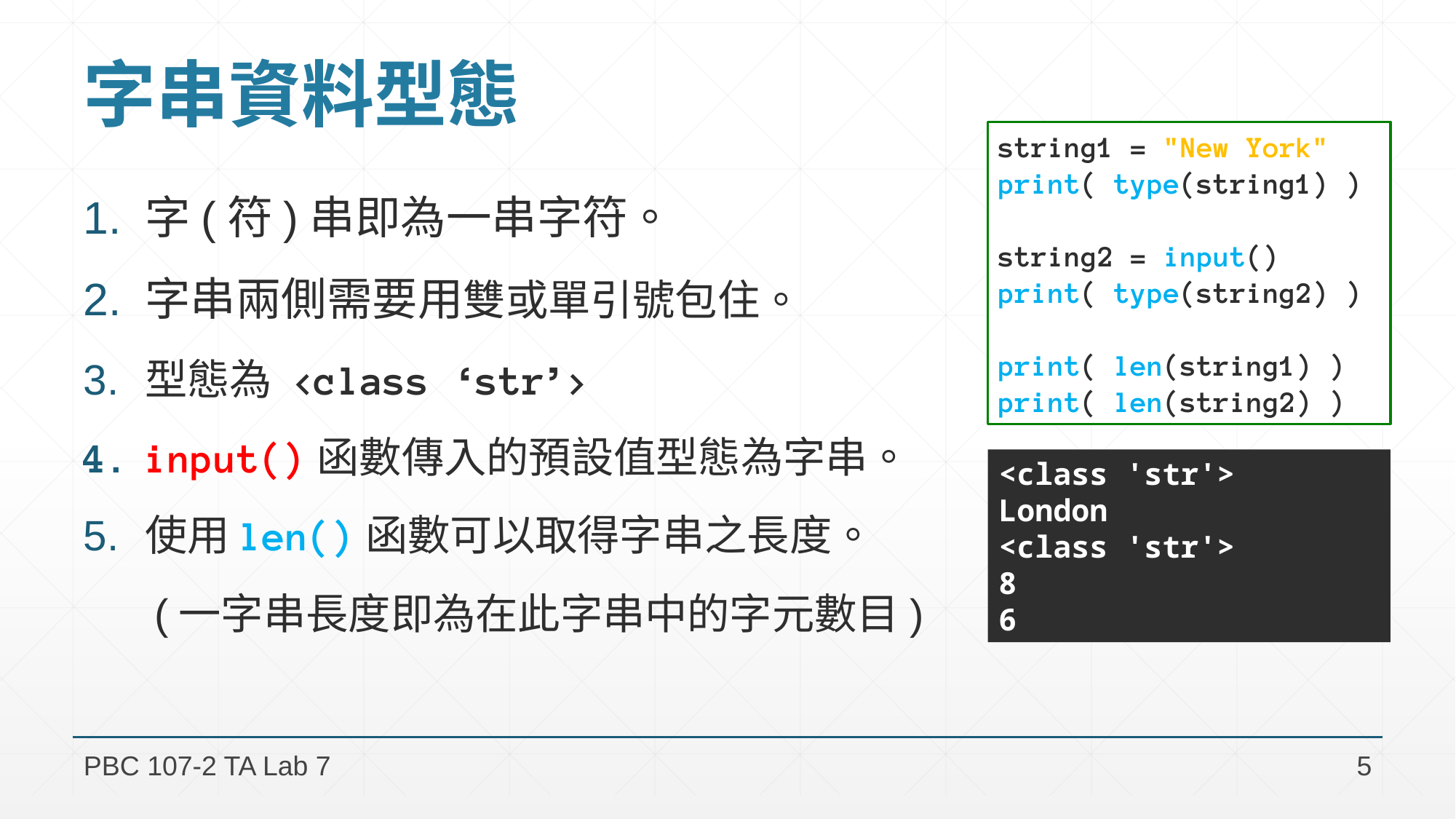

# 字串資料型態
string1 = "New York"
print( type(string1) )

string2 = input()
print( type(string2) )

print( len(string1) )
print( len(string2) )
字(符)串即為一串字符。
字串兩側需要用雙或單引號包住。
型態為 <class ‘str’>
input()函數傳入的預設值型態為字串。
使用len()函數可以取得字串之長度。
      (一字串長度即為在此字串中的字元數目)

<class 'str'>
London
<class 'str'>
8
6
PBC 107-2 TA Lab 7
5